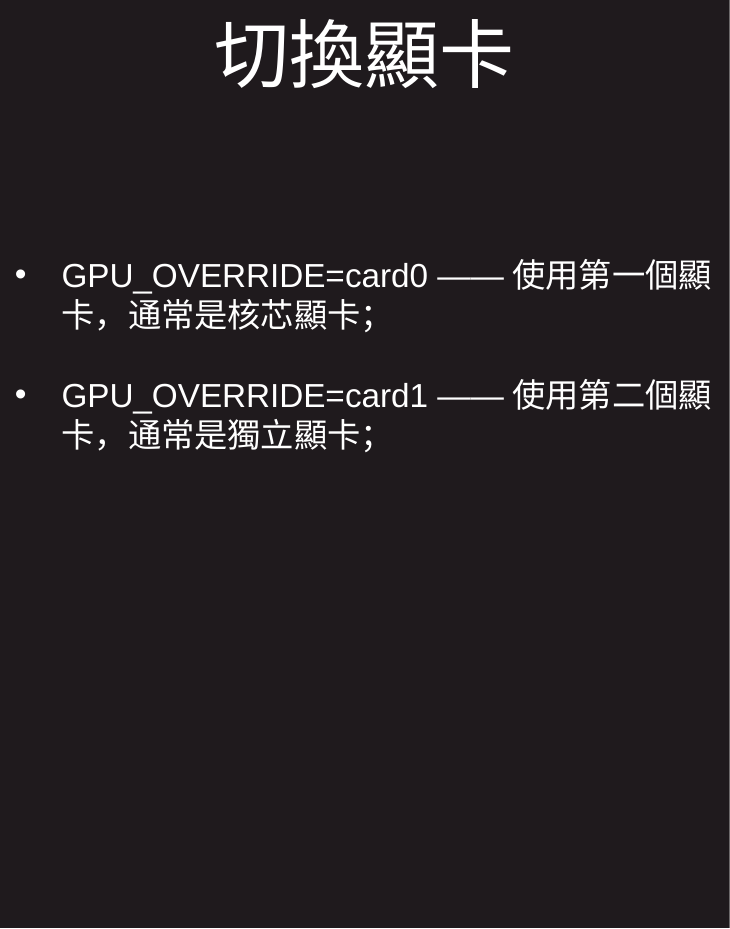

切換顯卡
GPU_OVERRIDE=card0 ——使用第一個顯卡，通常是核芯顯卡；

GPU_OVERRIDE=card1 ——使用第二個顯卡，通常是獨立顯卡；